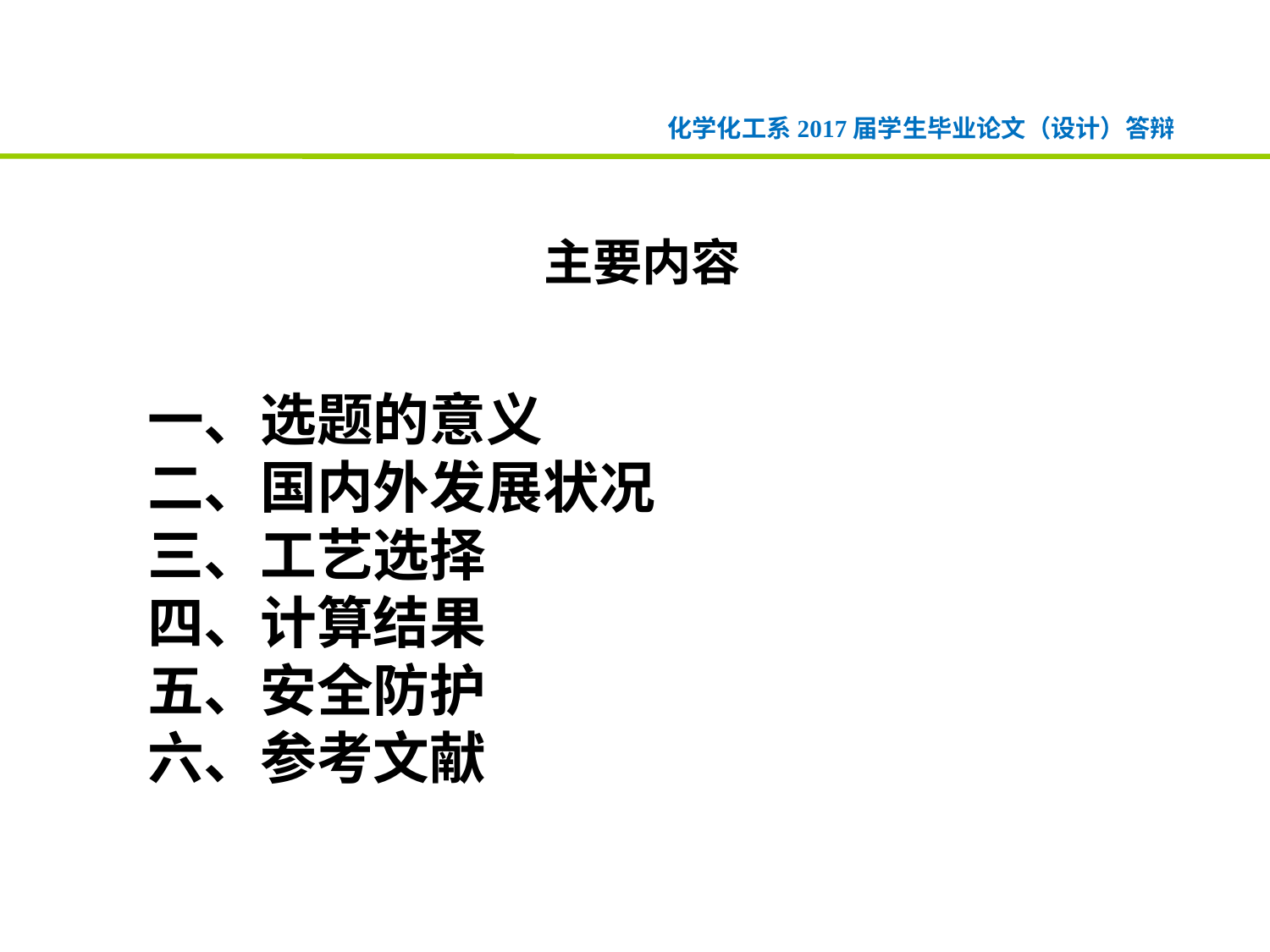

主要内容

一、选题的意义
二、国内外发展状况
三、工艺选择
四、计算结果
五、安全防护
六、参考文献